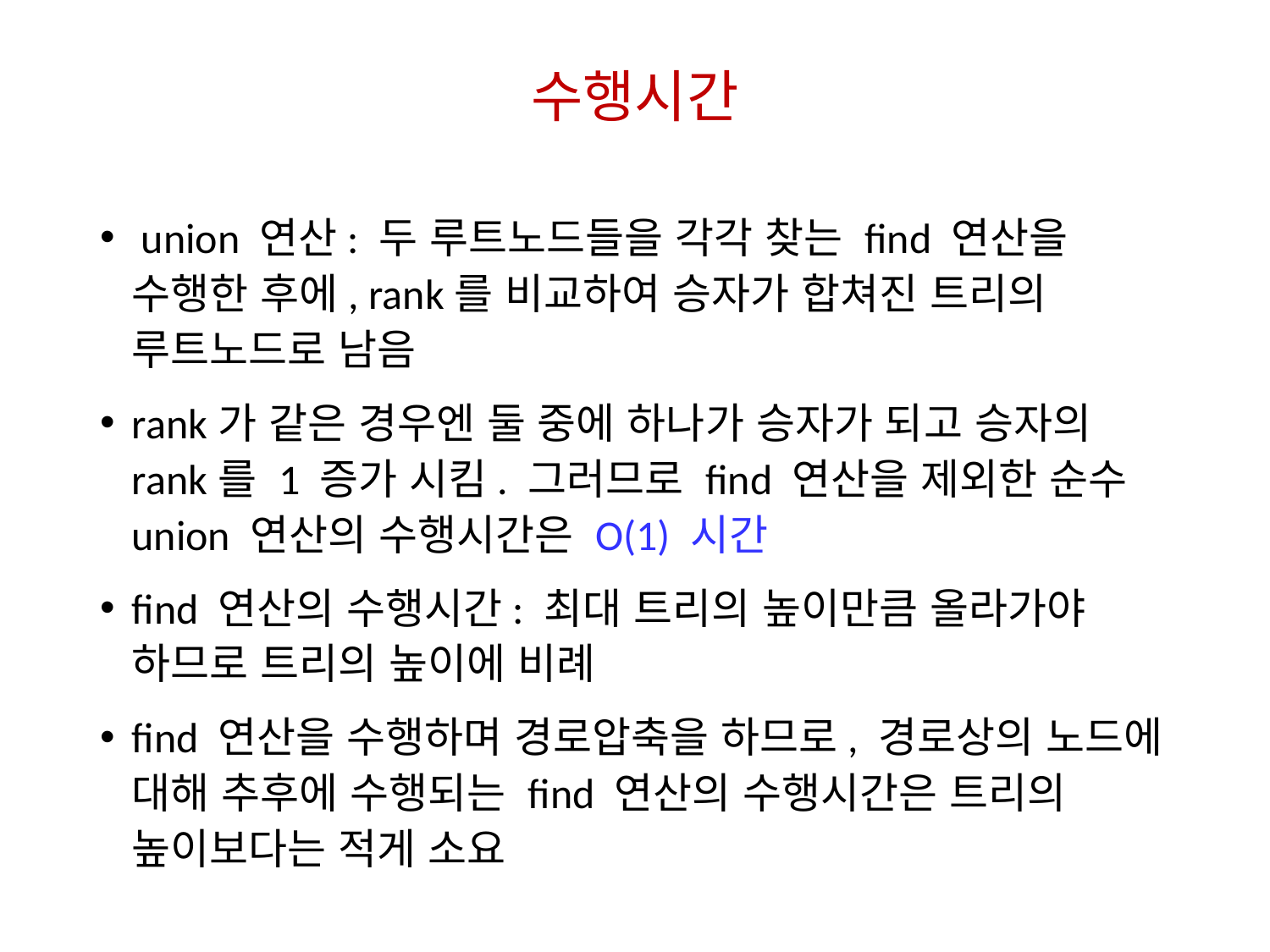

# 수행시간
 union 연산: 두 루트노드들을 각각 찾는 find 연산을 수행한 후에, rank를 비교하여 승자가 합쳐진 트리의 루트노드로 남음
rank가 같은 경우엔 둘 중에 하나가 승자가 되고 승자의 rank를 1 증가 시킴. 그러므로 find 연산을 제외한 순수 union 연산의 수행시간은 O(1) 시간
find 연산의 수행시간: 최대 트리의 높이만큼 올라가야 하므로 트리의 높이에 비례
find 연산을 수행하며 경로압축을 하므로, 경로상의 노드에 대해 추후에 수행되는 find 연산의 수행시간은 트리의 높이보다는 적게 소요